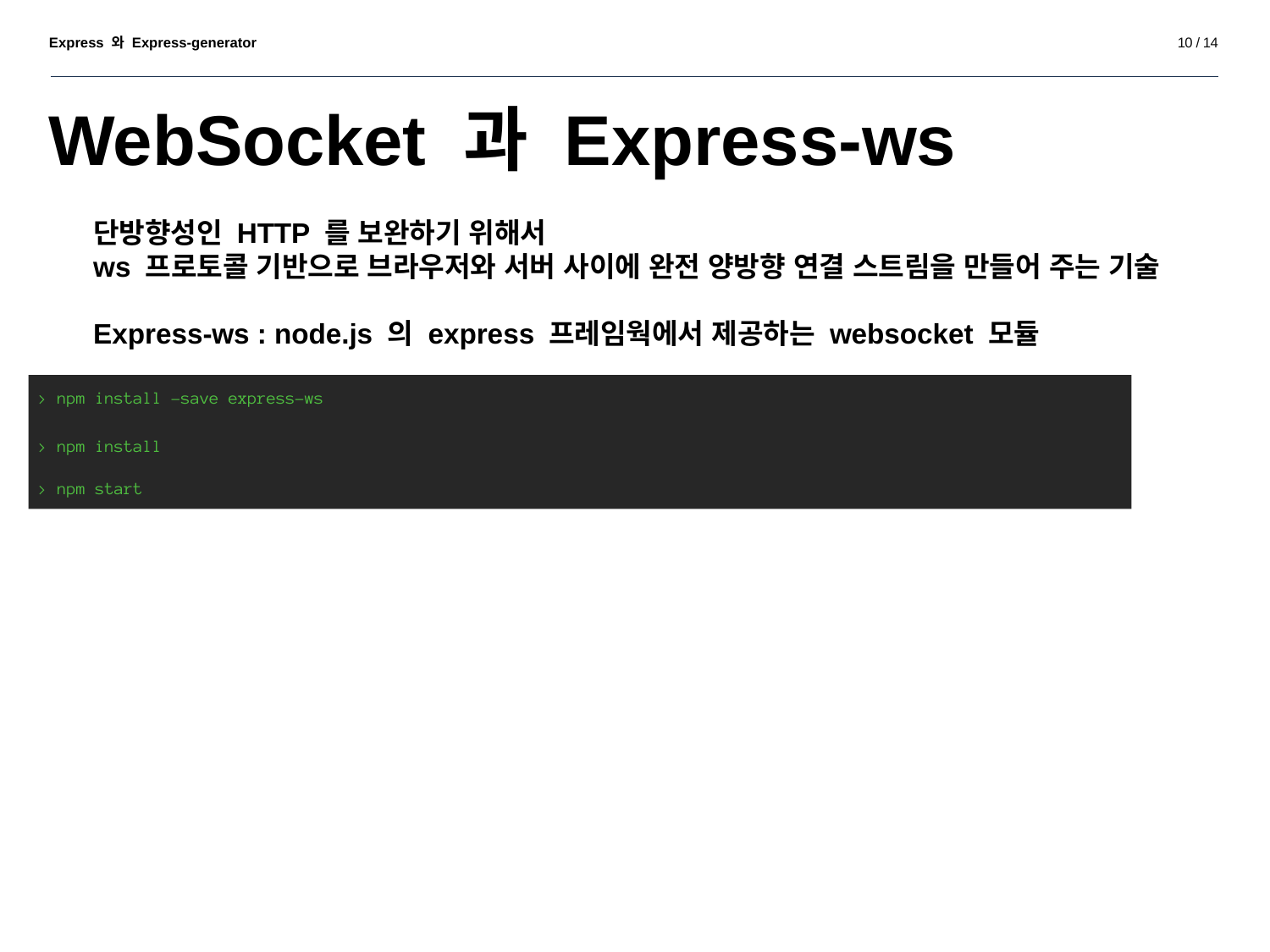

Express 와 Express-generator
10 / 14
# WebSocket 과 Express-ws

단방향성인 HTTP 를 보완하기 위해서
ws 프로토콜 기반으로 브라우저와 서버 사이에 완전 양방향 연결 스트림을 만들어 주는 기술

Express-ws : node.js 의 express 프레임웍에서 제공하는 websocket 모듈
 > npm install –save express-ws

 > npm install

 > npm start